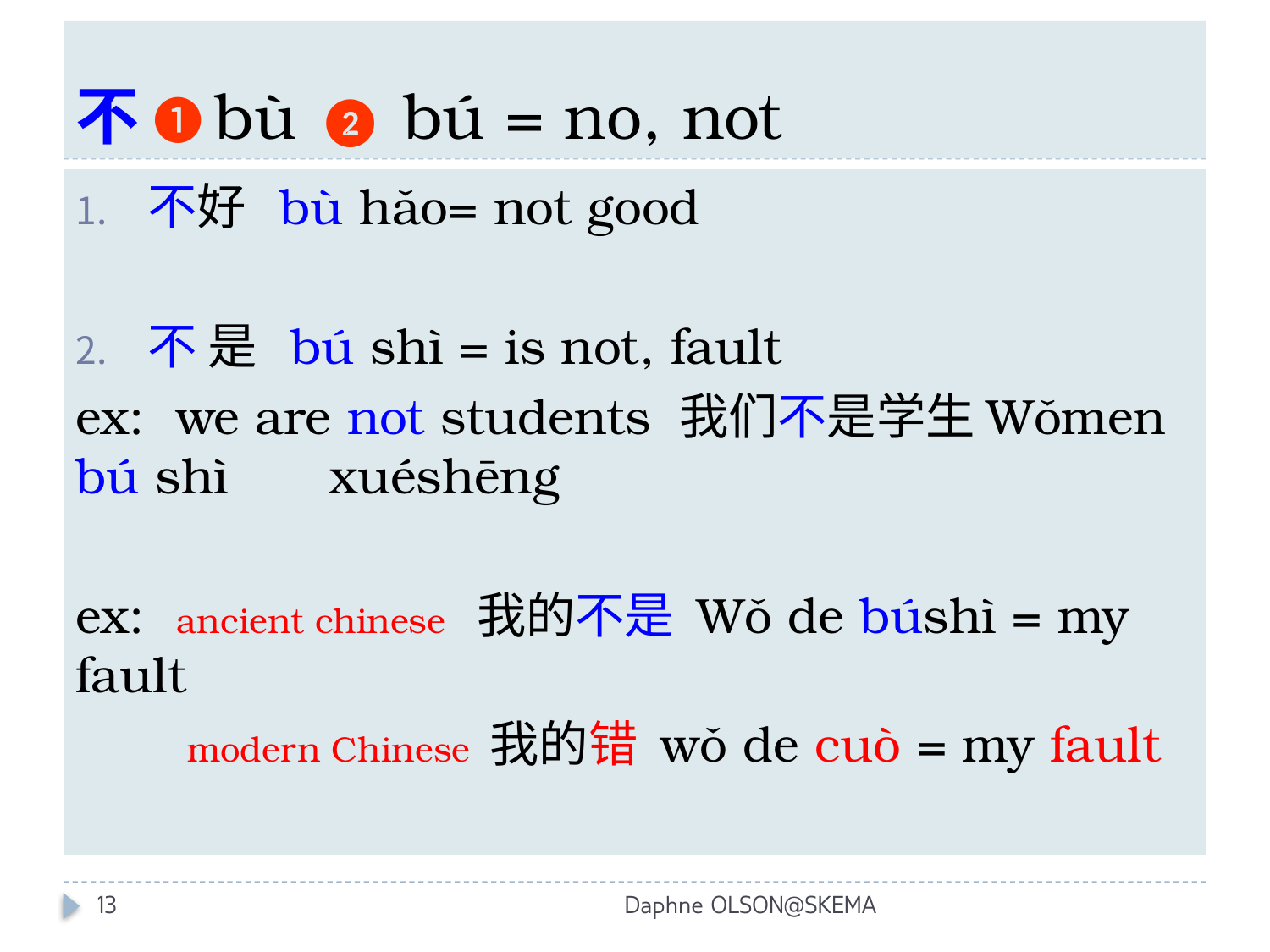

# 不 ❶bù ❷ bú = no, not
不好  bù hǎo= not good

不 是  bú shì = is not, fault
ex:  we are not students 我们不是学生Wǒmen bú shì    	xuéshēng

ex:  ancient chinese  我的不是 Wǒ de búshì = my fault
       modern Chinese 我的错 wǒ de cuò = my fault

13
Daphne OLSON@SKEMA